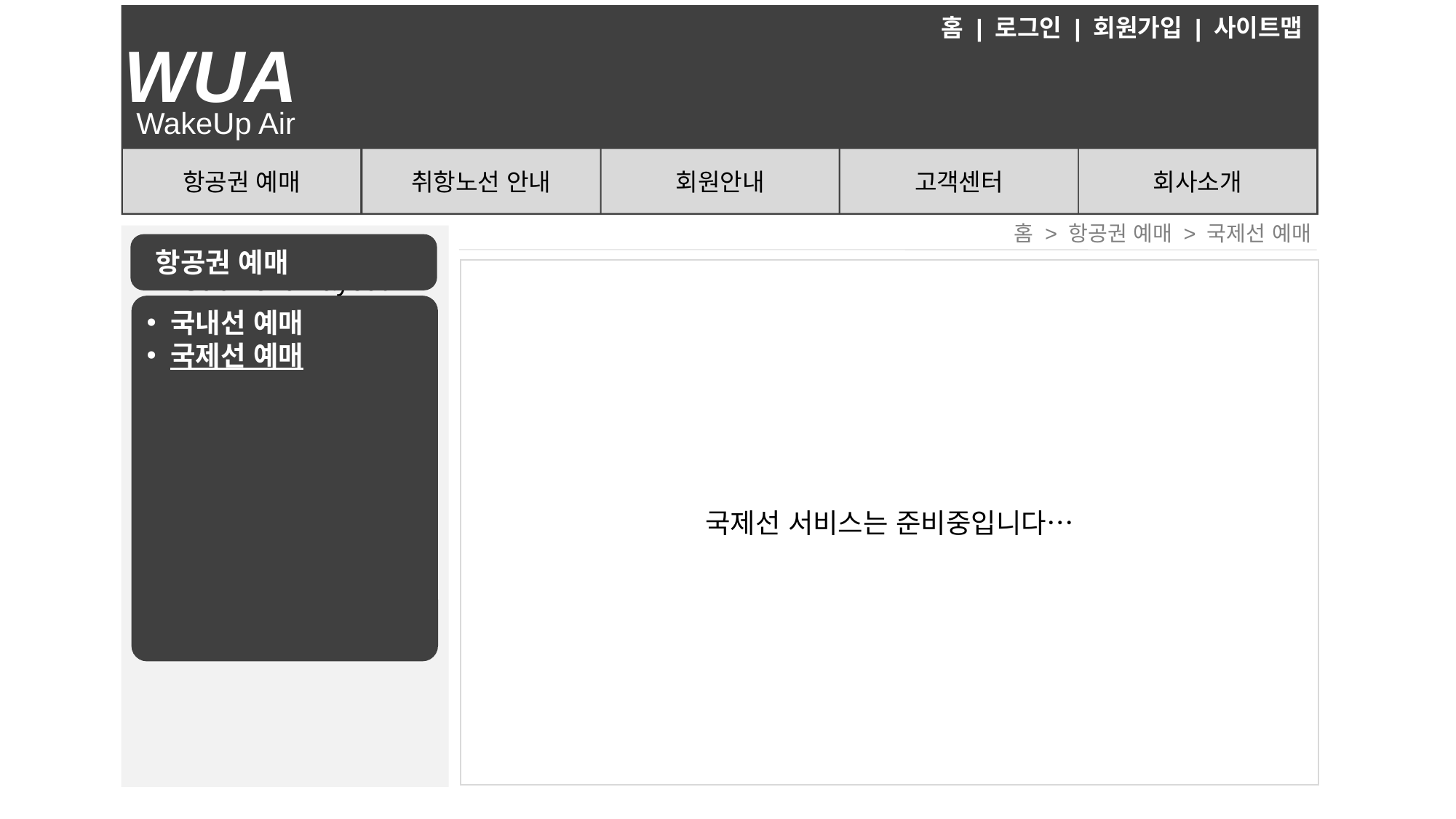

홈 | 로그인 | 회원가입 | 사이트맵
WUA
WakeUp Air
항공권 예매
취항노선 안내
회원안내
고객센터
회사소개
홈 > 항공권 예매 > 국제선 예매

Submenu Layout

항공권 예매
국제선 서비스는 준비중입니다…
 국내선 예매
 국제선 예매